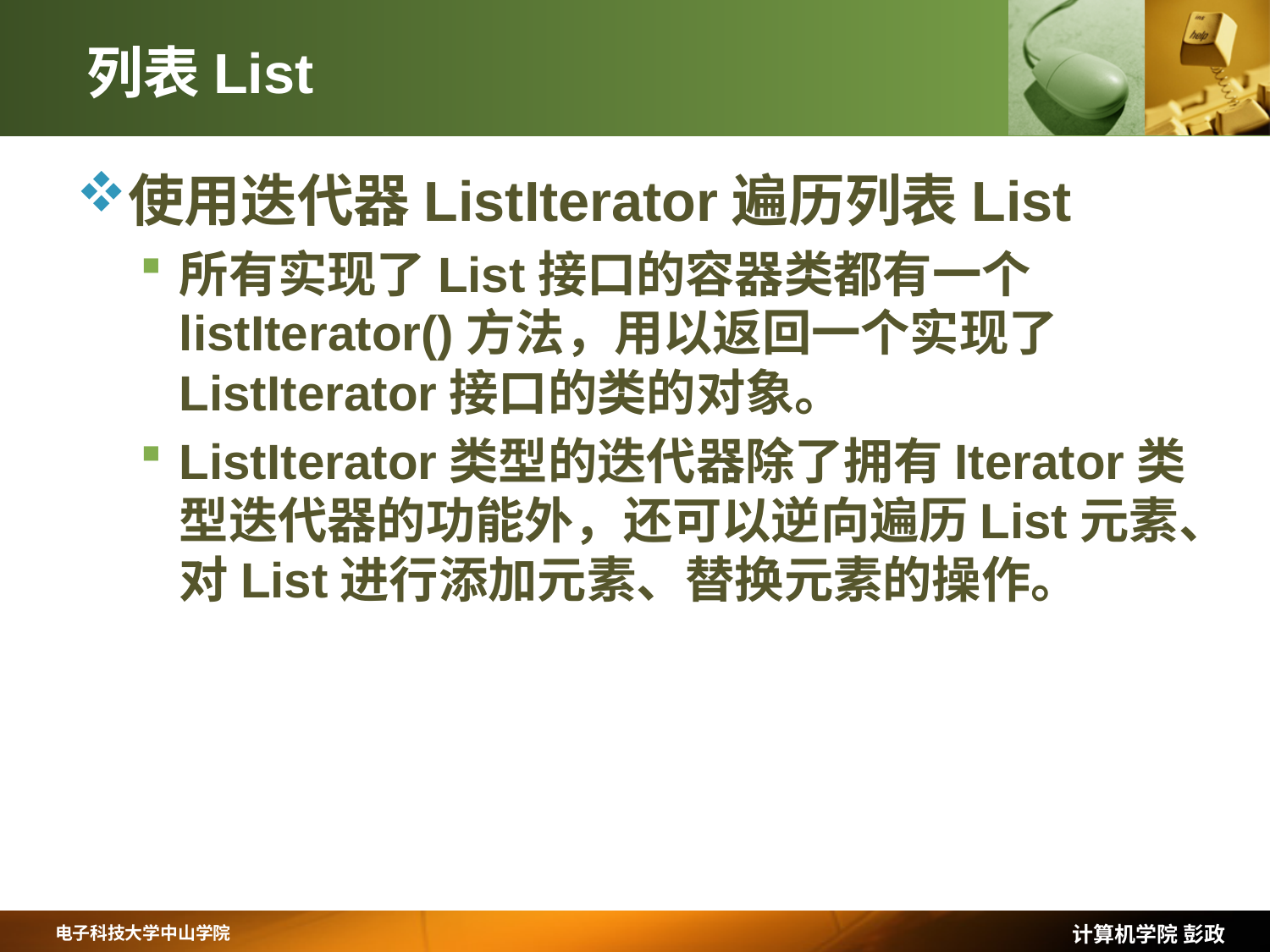

# 列表List
使用迭代器ListIterator遍历列表List
所有实现了List接口的容器类都有一个listIterator()方法，用以返回一个实现了ListIterator接口的类的对象。
ListIterator类型的迭代器除了拥有Iterator类型迭代器的功能外，还可以逆向遍历List元素、对List进行添加元素、替换元素的操作。
计算机学院 彭政
电子科技大学中山学院